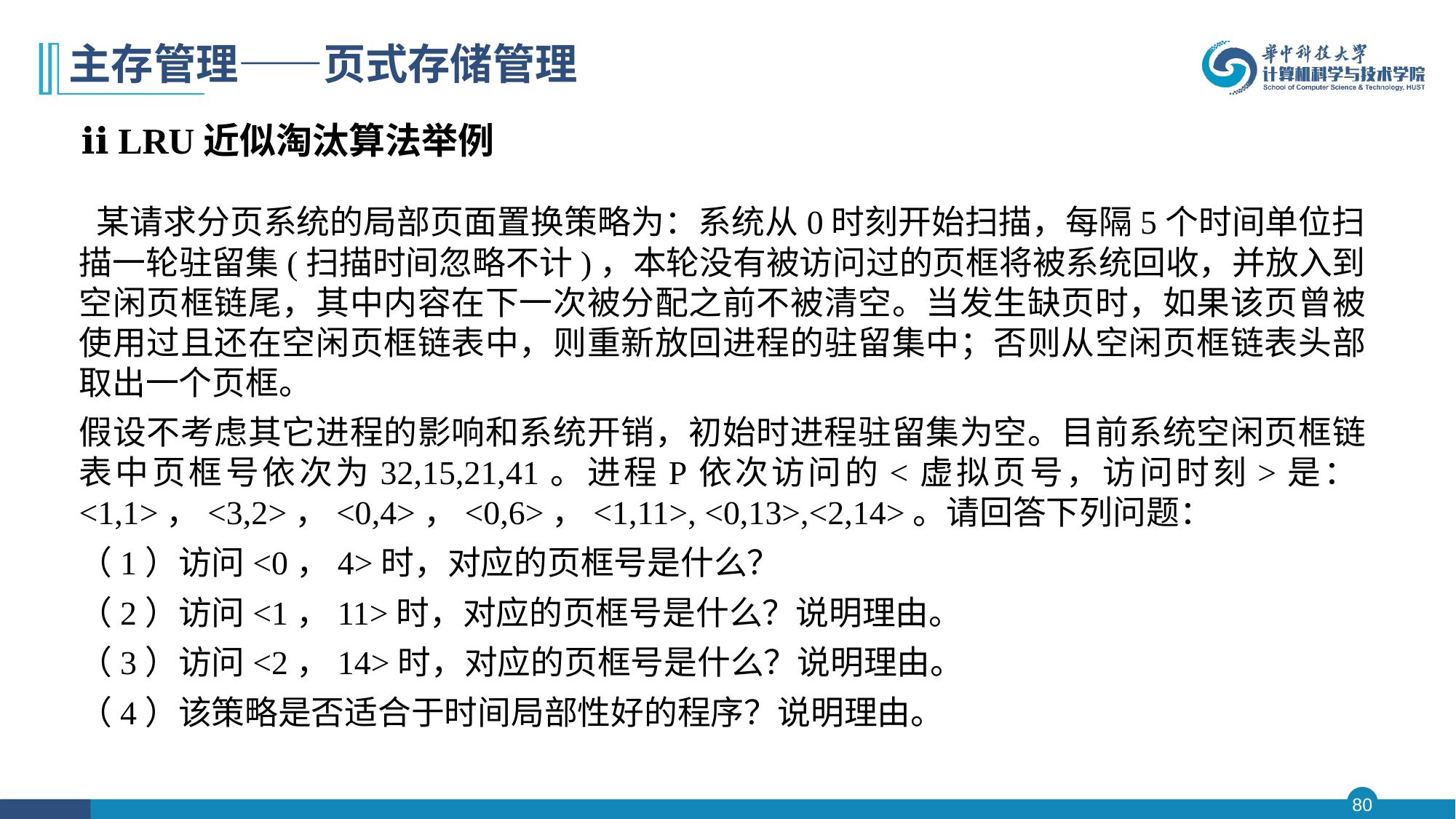

# 主存管理——页式存储管理
ⅱ LRU近似淘汰算法举例
 某请求分页系统的局部页面置换策略为：系统从0时刻开始扫描，每隔5个时间单位扫描一轮驻留集(扫描时间忽略不计)，本轮没有被访问过的页框将被系统回收，并放入到空闲页框链尾，其中内容在下一次被分配之前不被清空。当发生缺页时，如果该页曾被使用过且还在空闲页框链表中，则重新放回进程的驻留集中；否则从空闲页框链表头部取出一个页框。
假设不考虑其它进程的影响和系统开销，初始时进程驻留集为空。目前系统空闲页框链表中页框号依次为32,15,21,41。进程P依次访问的<虚拟页号，访问时刻>是：<1,1>，<3,2>，<0,4>，<0,6>，<1,11>, <0,13>,<2,14>。请回答下列问题：
（1）访问<0，4>时，对应的页框号是什么？
（2）访问<1，11>时，对应的页框号是什么？说明理由。
（3）访问<2，14>时，对应的页框号是什么？说明理由。
（4）该策略是否适合于时间局部性好的程序？说明理由。